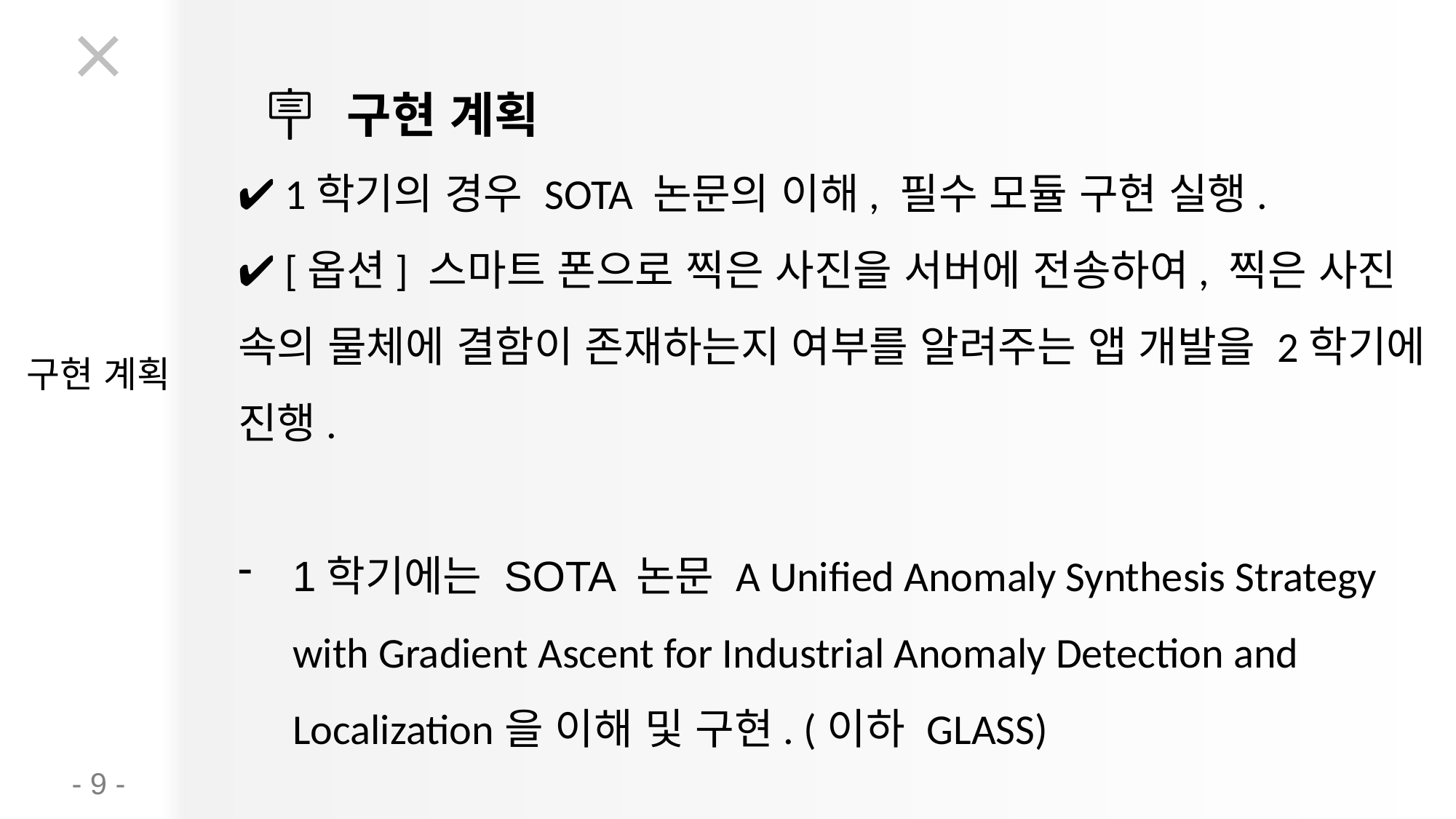

🪧
구현 계획
✔ 1학기의 경우 SOTA 논문의 이해, 필수 모듈 구현 실행.
✔ [옵션] 스마트 폰으로 찍은 사진을 서버에 전송하여, 찍은 사진 속의 물체에 결함이 존재하는지 여부를 알려주는 앱 개발을 2학기에 진행.
1학기에는 SOTA 논문 A Unified Anomaly Synthesis Strategy with Gradient Ascent for Industrial Anomaly Detection and Localization을 이해 및 구현. (이하 GLASS)
구현 계획
- 9 -